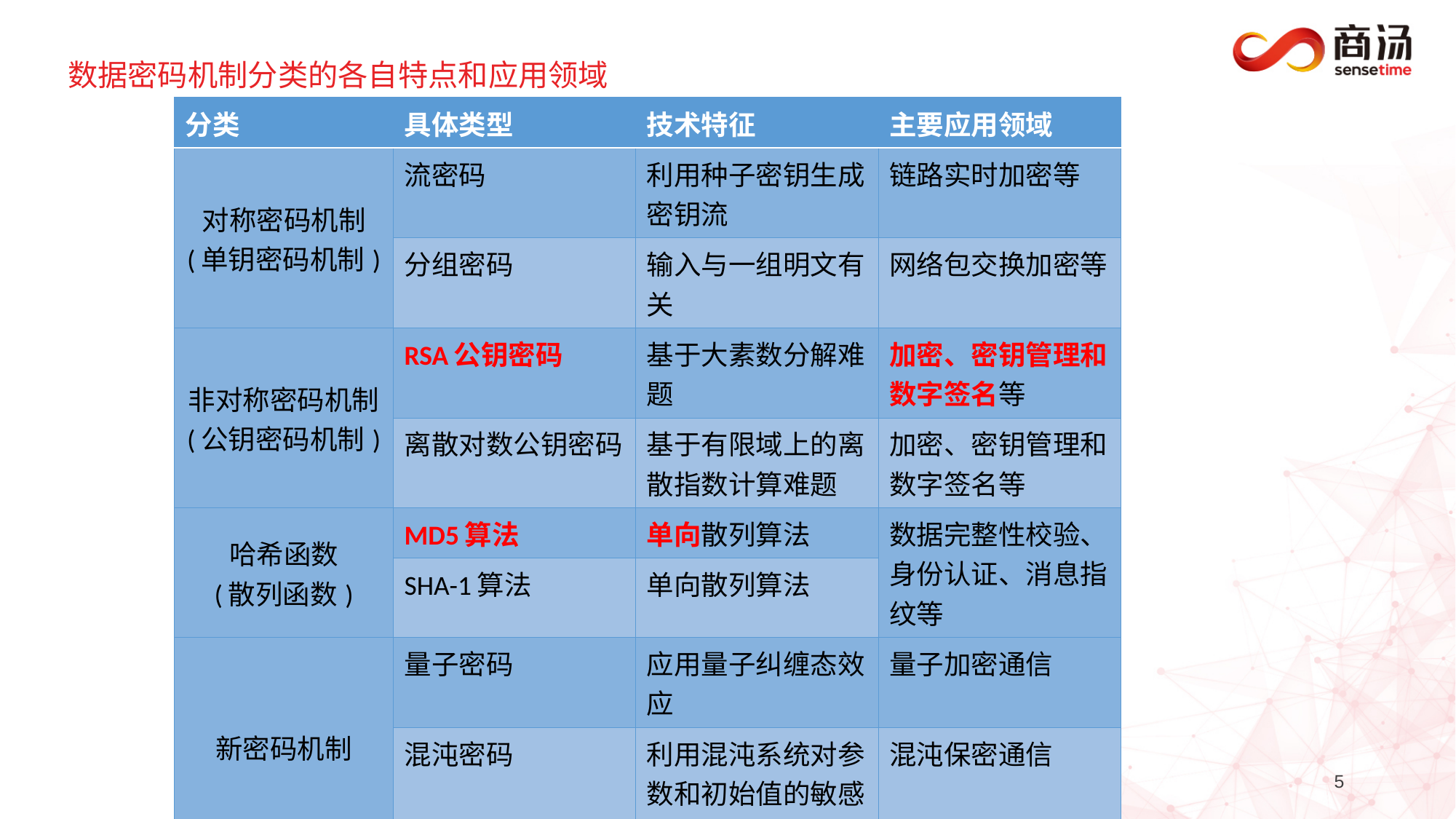

# 数据密码机制分类的各自特点和应用领域
| 分类 | 具体类型 | 技术特征 | 主要应用领域 |
| --- | --- | --- | --- |
| 对称密码机制 (单钥密码机制) | 流密码 | 利用种子密钥生成密钥流 | 链路实时加密等 |
|  | 分组密码 | 输入与一组明文有关 | 网络包交换加密等 |
| 非对称密码机制 (公钥密码机制) | RSA公钥密码 | 基于大素数分解难题 | 加密、密钥管理和数字签名等 |
|  | 离散对数公钥密码 | 基于有限域上的离散指数计算难题 | 加密、密钥管理和数字签名等 |
| 哈希函数 (散列函数) | MD5算法 | 单向散列算法 | 数据完整性校验、身份认证、消息指纹等 |
|  | SHA-1算法 | 单向散列算法 |  |
| 新密码机制 | 量子密码 | 应用量子纠缠态效应 | 量子加密通信 |
|  | 混沌密码 | 利用混沌系统对参数和初始值的敏感性 | 混沌保密通信 |
5